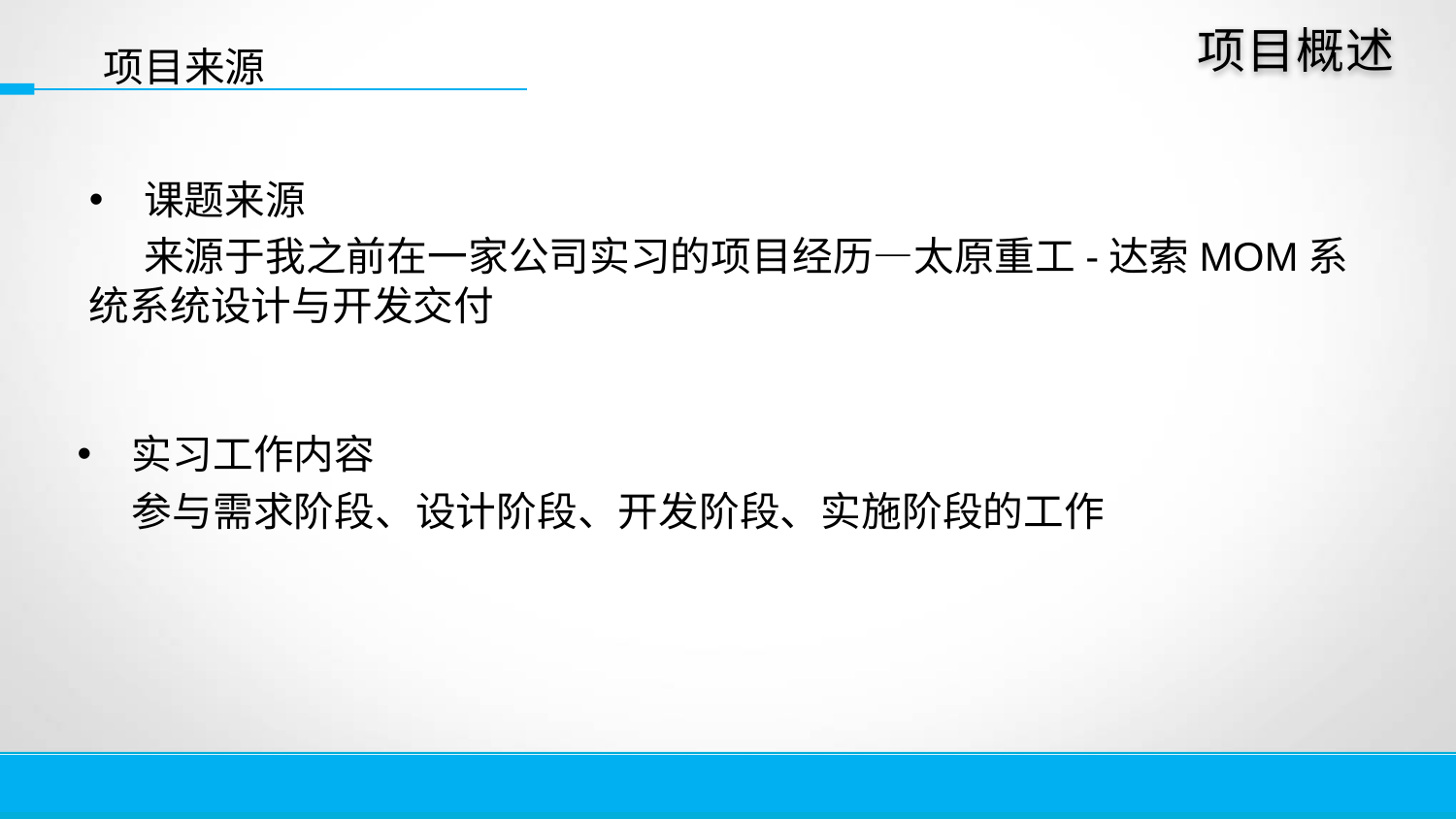

项目概述
项目来源

课题来源
     来源于我之前在一家公司实习的项目经历—太原重工-达索MOM系统系统设计与开发交付
实习工作内容
     参与需求阶段、设计阶段、开发阶段、实施阶段的工作